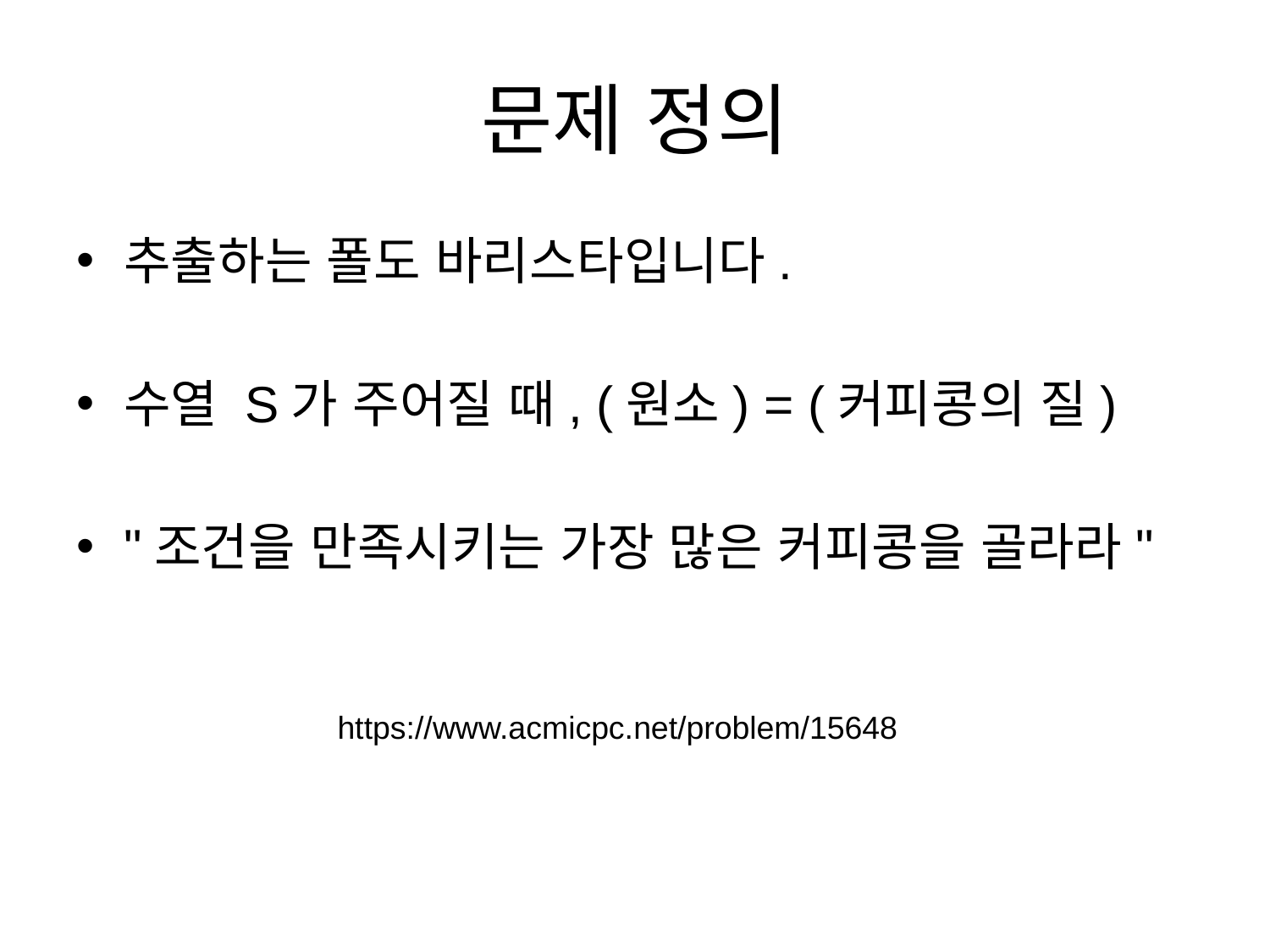

# 문제 정의
추출하는 폴도 바리스타입니다.

수열 S가 주어질 때, (원소) = (커피콩의 질)

"조건을 만족시키는 가장 많은 커피콩을 골라라"

https://www.acmicpc.net/problem/15648